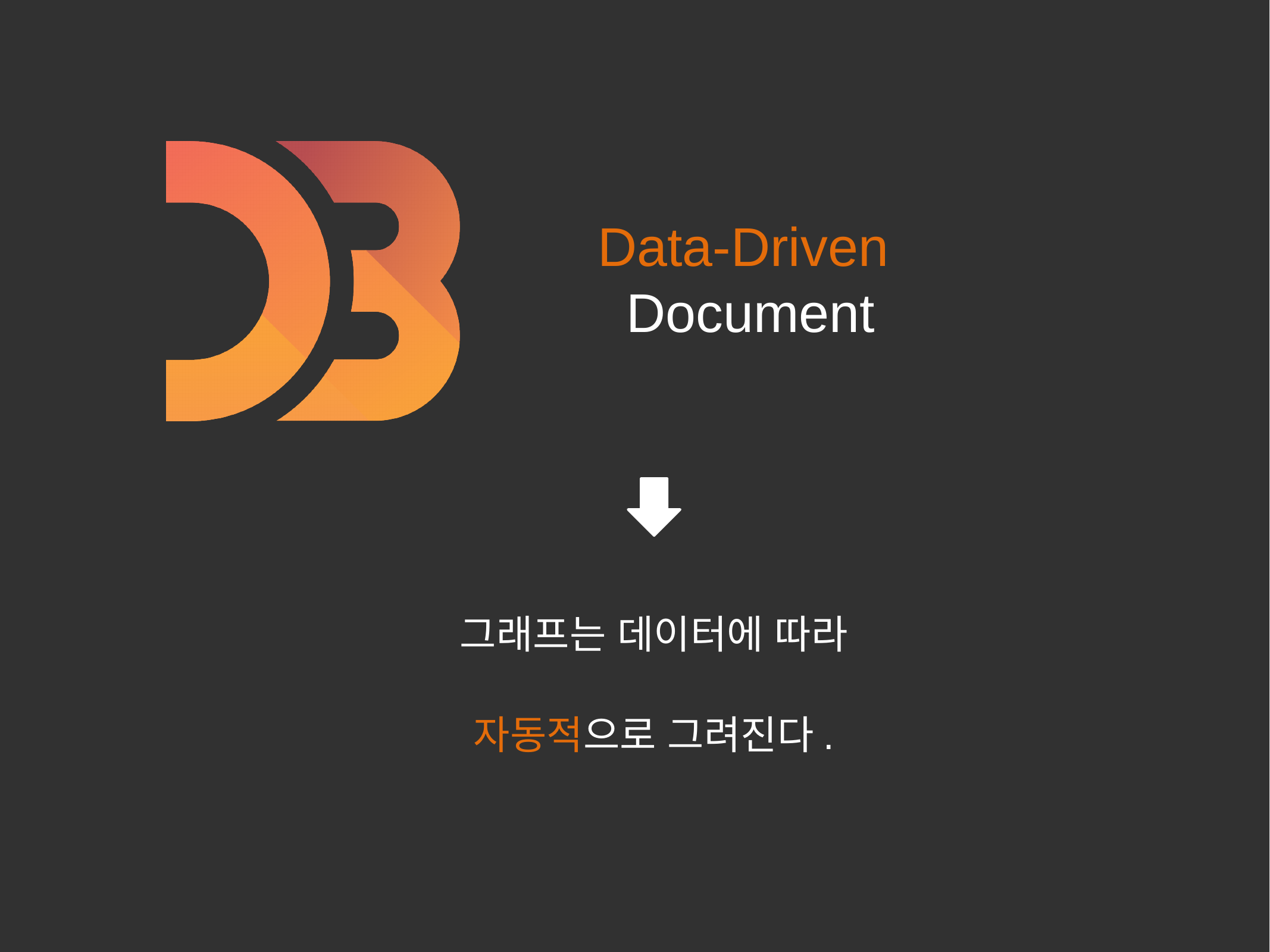

Data-Driven
Document

그래프는 데이터에 따라

자동적으로 그려진다.